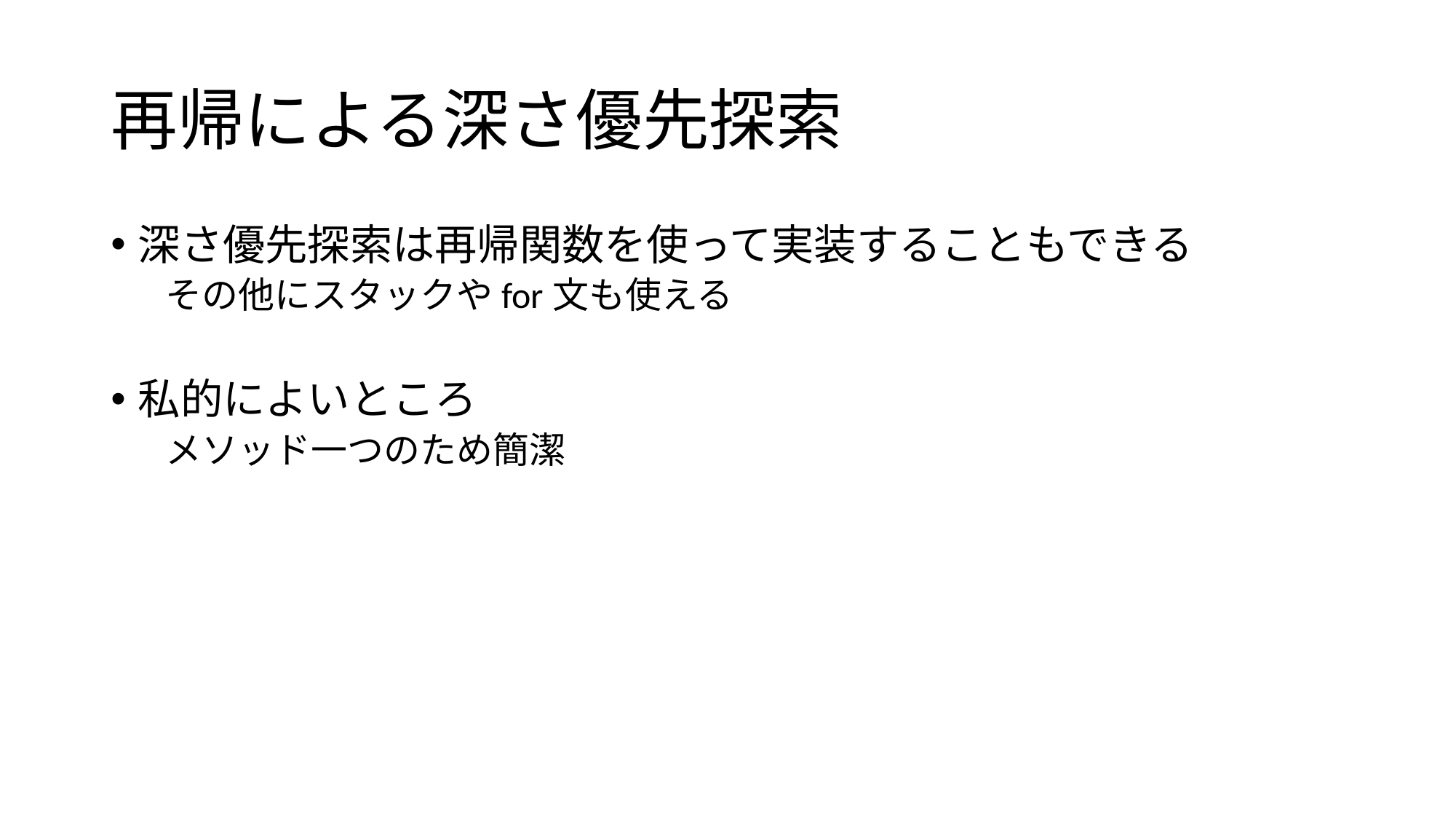

# 再帰による深さ優先探索
深さ優先探索は再帰関数を使って実装することもできる
その他にスタックやfor文も使える

私的によいところ
メソッド一つのため簡潔